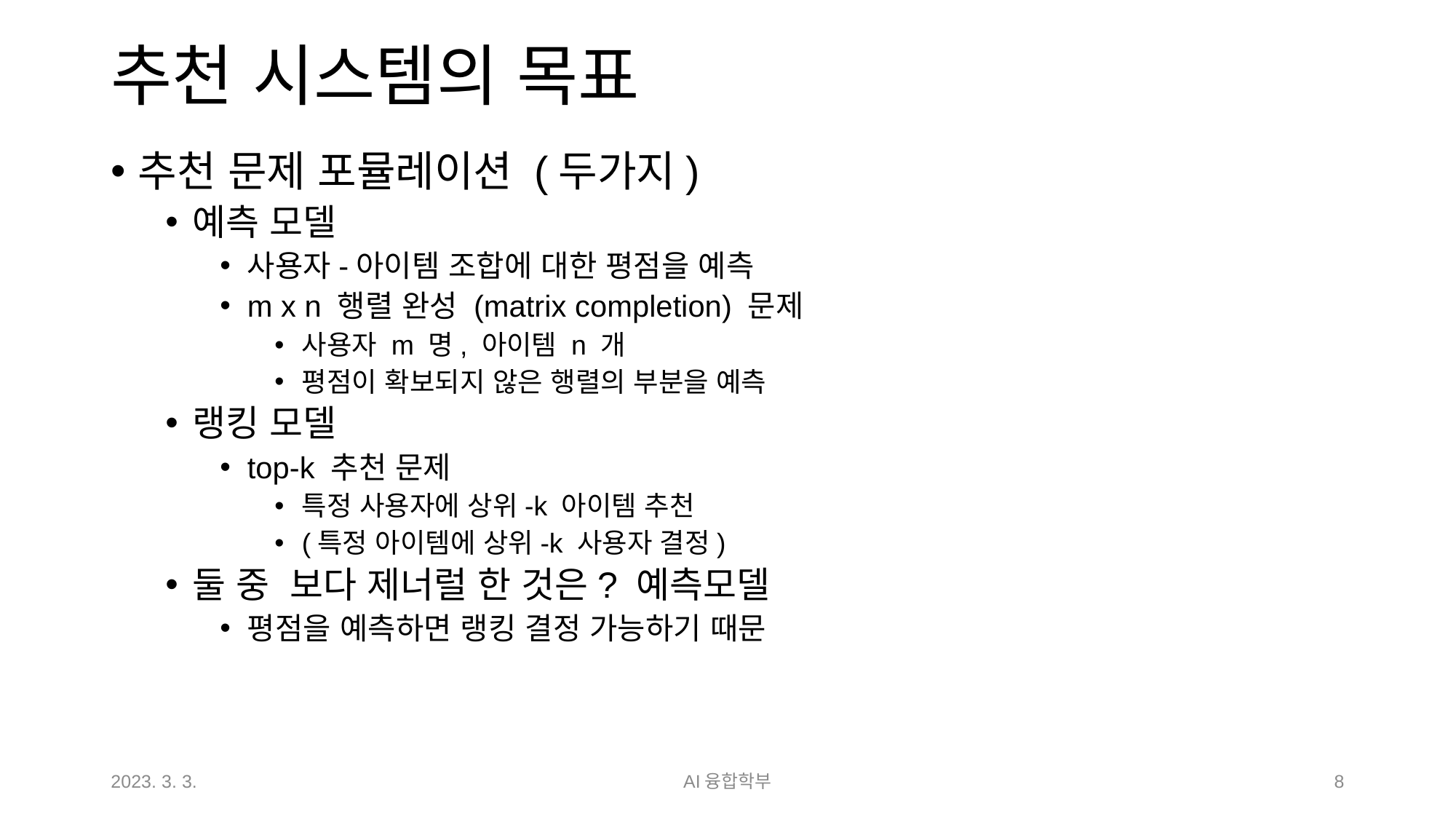

# 추천 시스템의 목표
추천 문제 포뮬레이션 (두가지)
예측 모델
사용자-아이템 조합에 대한 평점을 예측
m x n 행렬 완성 (matrix completion) 문제
사용자 m 명, 아이템 n 개
평점이 확보되지 않은 행렬의 부분을 예측
랭킹 모델
top-k 추천 문제
특정 사용자에 상위-k 아이템 추천
(특정 아이템에 상위-k 사용자 결정)
둘 중  보다 제너럴 한 것은? 예측모델
평점을 예측하면 랭킹 결정 가능하기 때문
2023. 3. 3.
AI융합학부
8